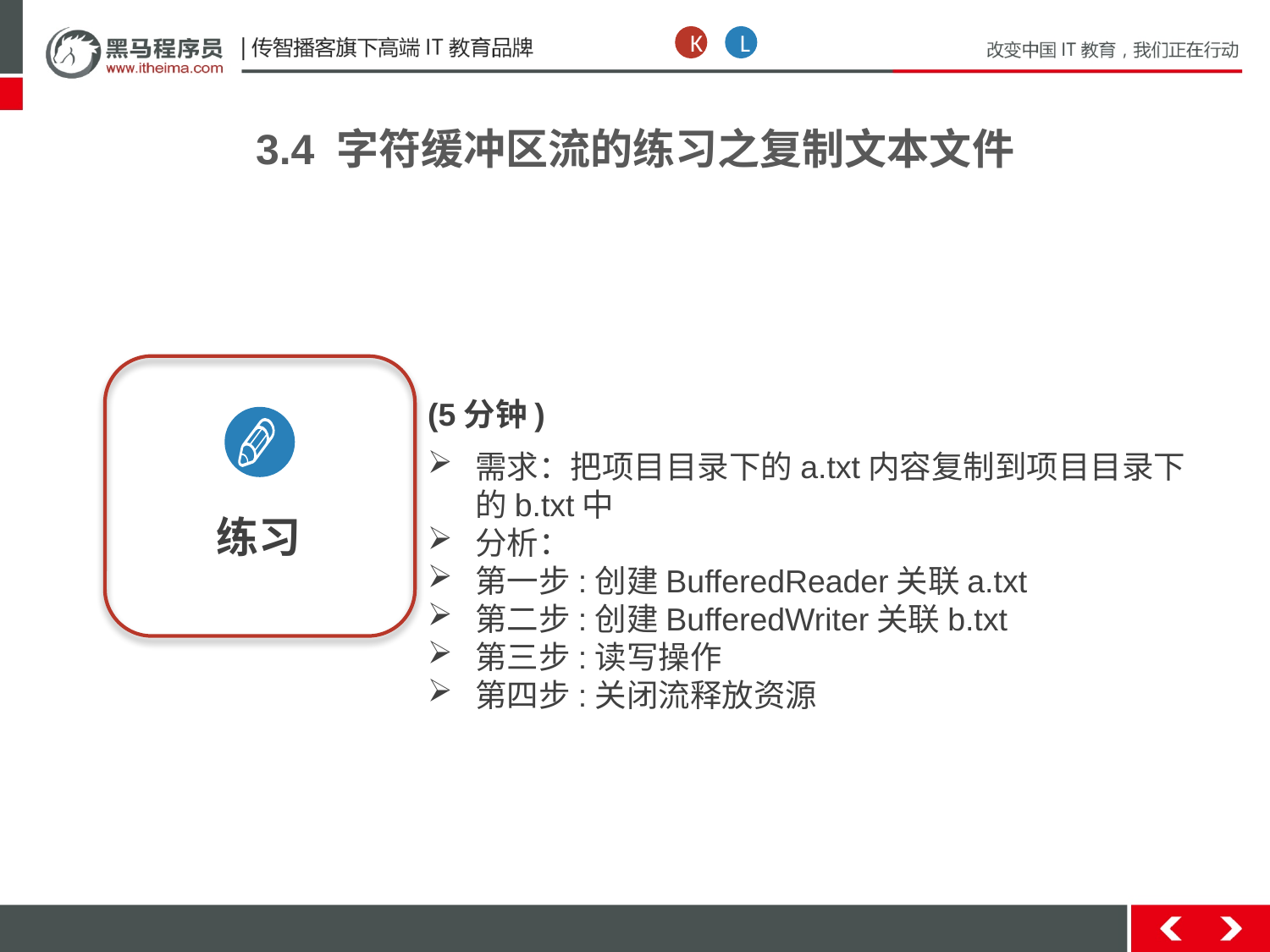

K
L
3.4 字符缓冲区流的练习之复制文本文件

练习
(5分钟)
需求：把项目目录下的a.txt内容复制到项目目录下的b.txt中
分析：
第一步:创建BufferedReader关联a.txt
第二步:创建BufferedWriter关联b.txt
第三步:读写操作
第四步:关闭流释放资源